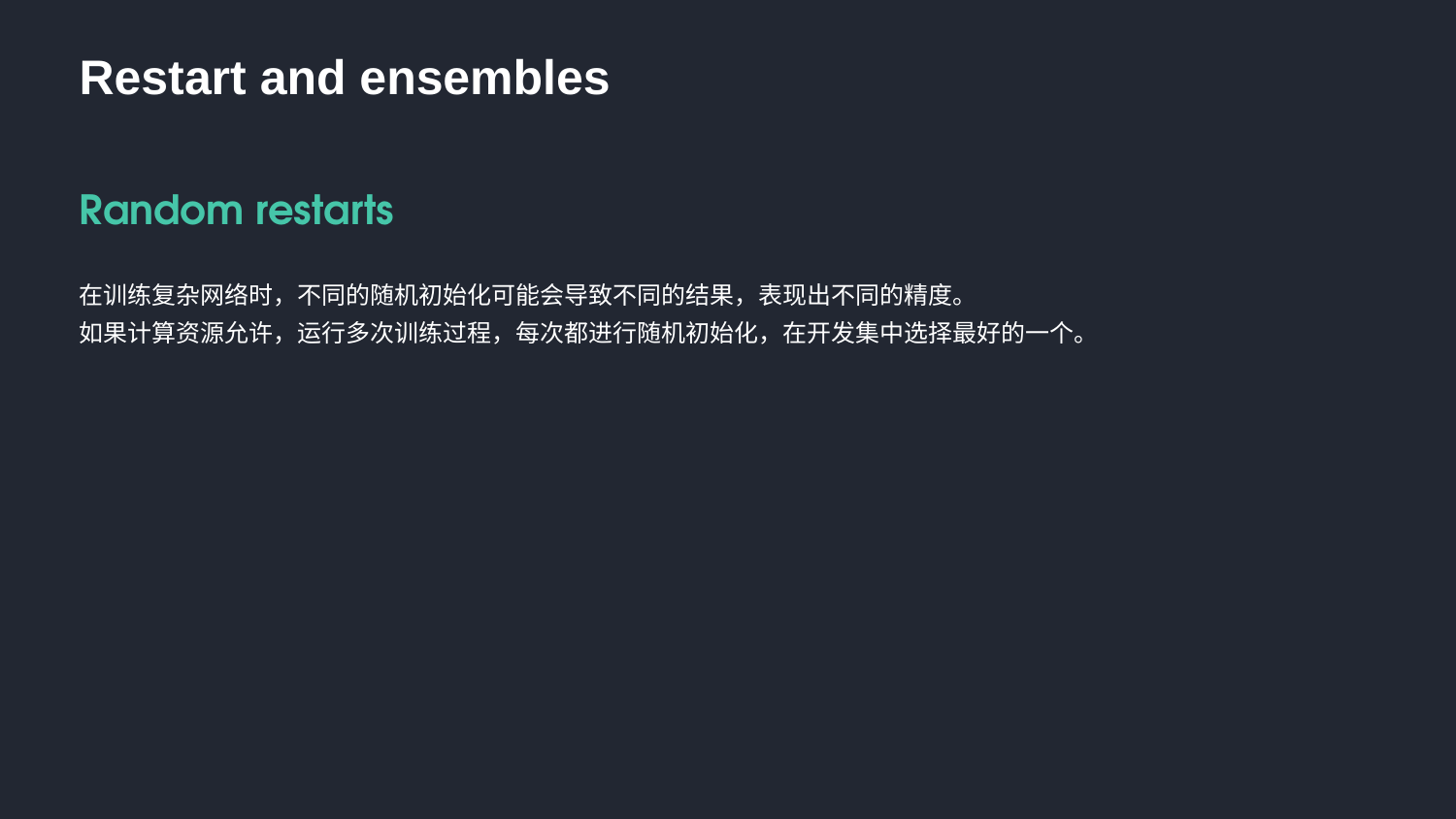

Restart and ensembles
Random restarts
在训练复杂网络时，不同的随机初始化可能会导致不同的结果，表现出不同的精度。
如果计算资源允许，运行多次训练过程，每次都进行随机初始化，在开发集中选择最好的一个。